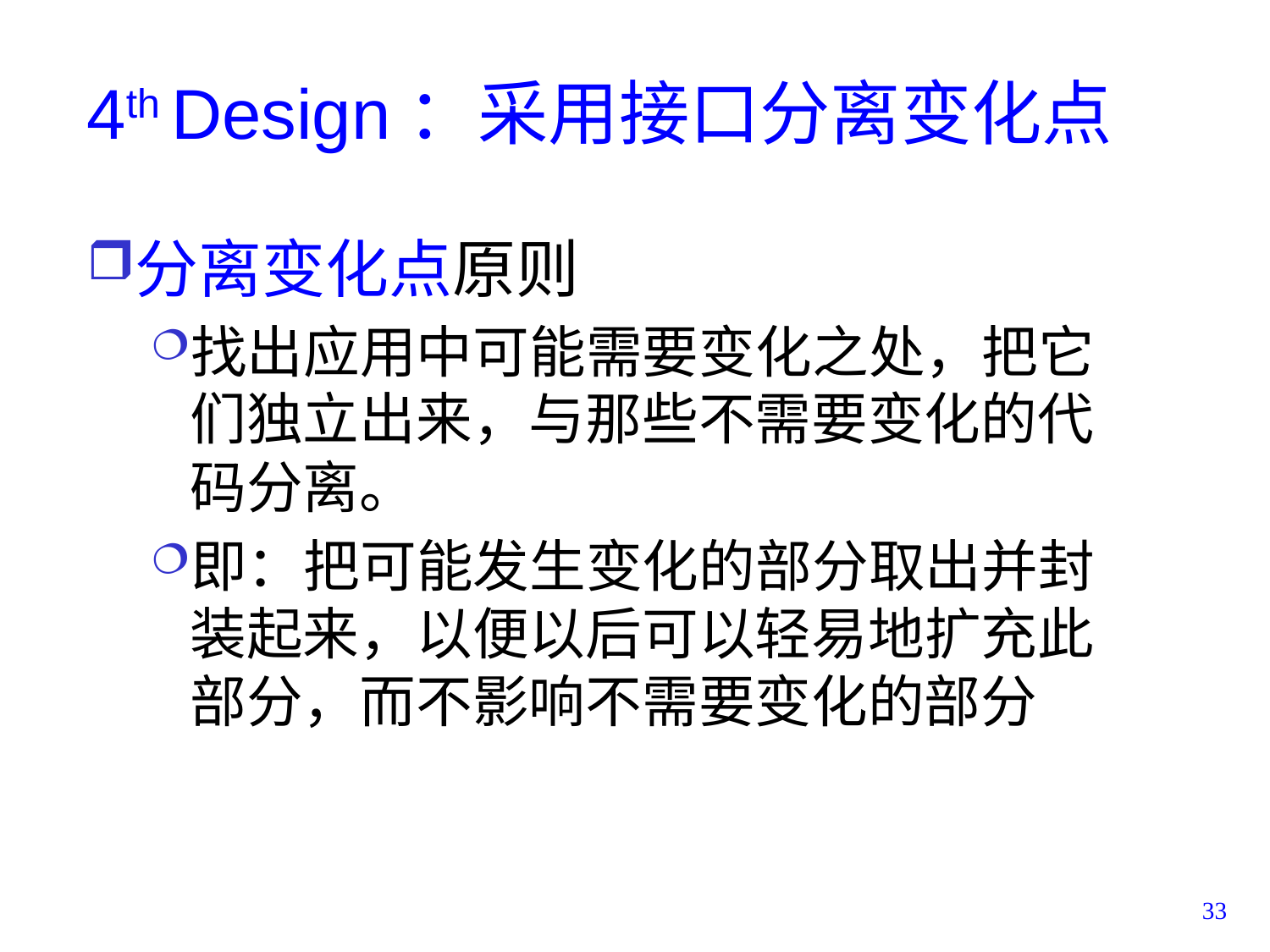

# 4th Design：采用接口分离变化点
分离变化点原则
找出应用中可能需要变化之处，把它们独立出来，与那些不需要变化的代码分离。
即：把可能发生变化的部分取出并封装起来，以便以后可以轻易地扩充此部分，而不影响不需要变化的部分

33